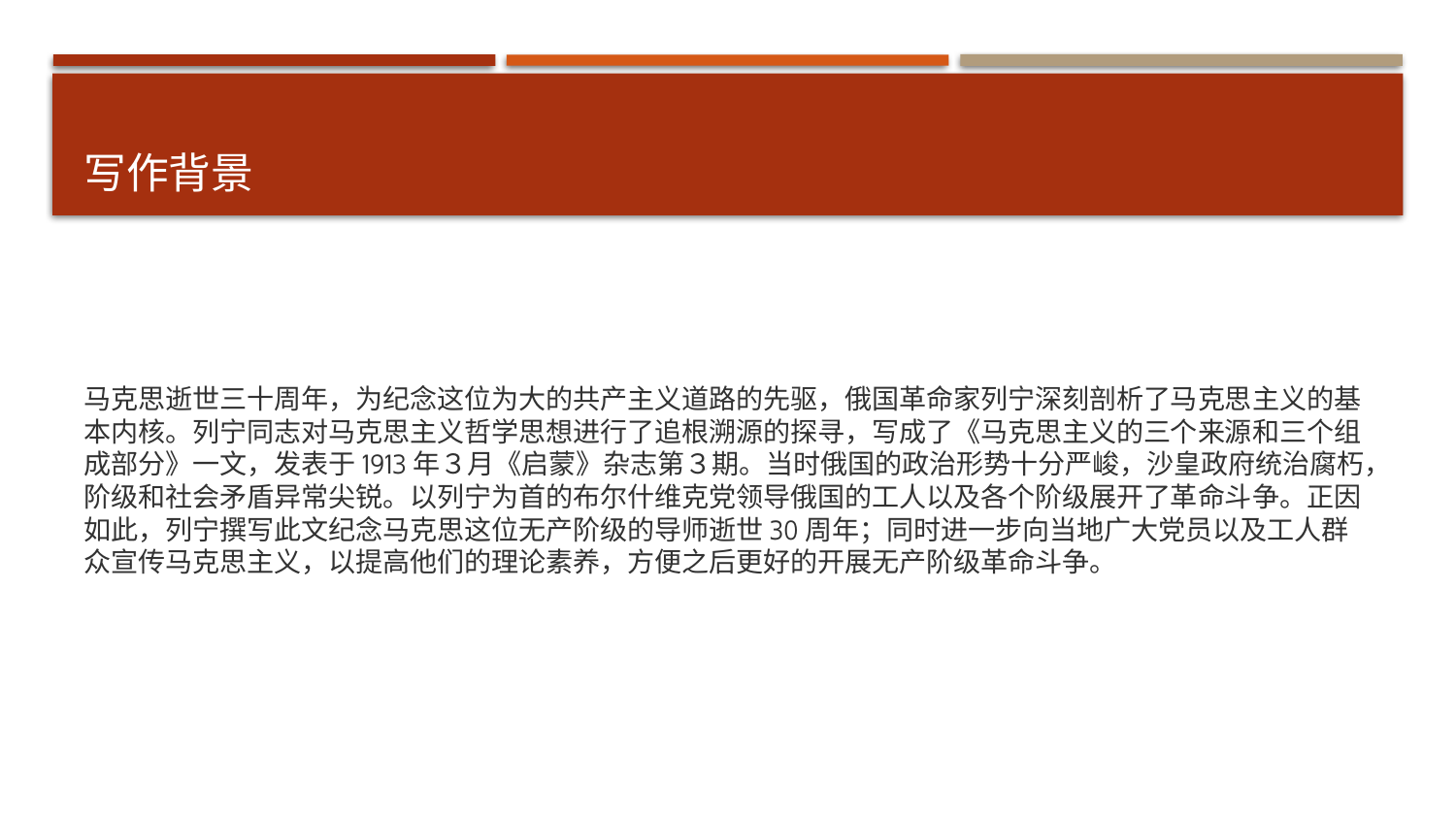

# 写作背景
马克思逝世三十周年，为纪念这位为大的共产主义道路的先驱，俄国革命家列宁深刻剖析了马克思主义的基本内核。列宁同志对马克思主义哲学思想进行了追根溯源的探寻，写成了《马克思主义的三个来源和三个组成部分》一文，发表于1913年３月《启蒙》杂志第３期。当时俄国的政治形势十分严峻，沙皇政府统治腐朽，阶级和社会矛盾异常尖锐。以列宁为首的布尔什维克党领导俄国的工人以及各个阶级展开了革命斗争。正因如此，列宁撰写此文纪念马克思这位无产阶级的导师逝世30周年；同时进一步向当地广大党员以及工人群众宣传马克思主义，以提高他们的理论素养，方便之后更好的开展无产阶级革命斗争。